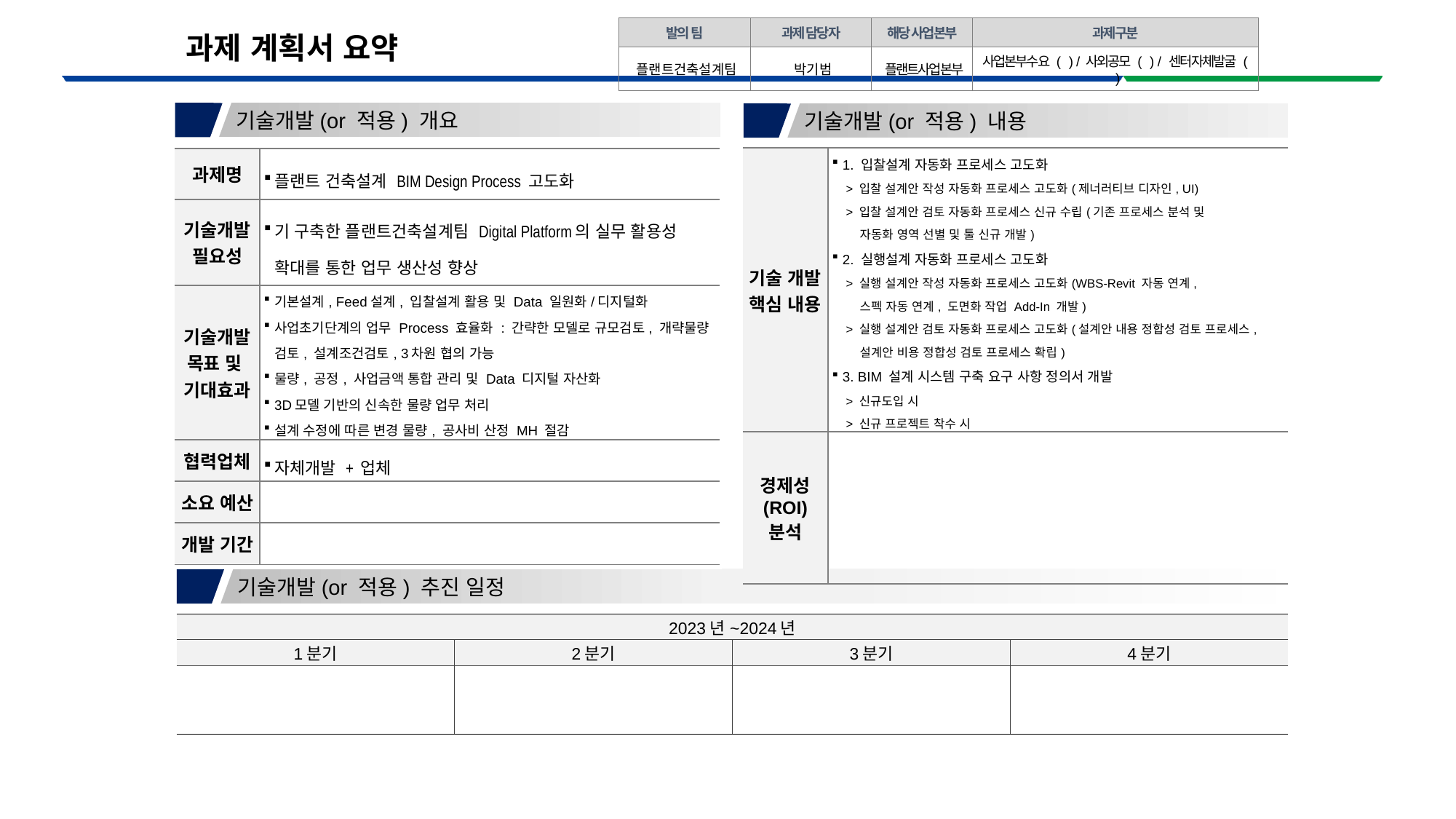

과제 계획서 요약
| 발의 팀 | 과제 담당자 | 해당 사업본부 | 과제구분 |
| --- | --- | --- | --- |
| 플랜트건축설계팀 | 박기범 | 플랜트사업본부 | 사업본부수요 ( ) / 사외공모 ( ) / 센터자체발굴 ( ) |

1
기술개발(or 적용) 개요

2
기술개발(or 적용) 내용
| 기술 개발 핵심 내용 | 1. 입찰설계 자동화 프로세스 고도화 > 입찰 설계안 작성 자동화 프로세스 고도화(제너러티브 디자인, UI) > 입찰 설계안 검토 자동화 프로세스 신규 수립(기존 프로세스 분석 및 자동화 영역 선별 및 툴 신규 개발) 2. 실행설계 자동화 프로세스 고도화 > 실행 설계안 작성 자동화 프로세스 고도화(WBS-Revit 자동 연계, 스펙 자동 연계, 도면화 작업 Add-In 개발) > 실행 설계안 검토 자동화 프로세스 고도화(설계안 내용 정합성 검토 프로세스, 설계안 비용 정합성 검토 프로세스 확립) 3. BIM 설계 시스템 구축 요구 사항 정의서 개발 > 신규도입 시 > 신규 프로젝트 착수 시 |
| --- | --- |
| 경제성 (ROI) 분석 |  |
| 과제명 | 플랜트 건축설계 BIM Design Process 고도화 |
| --- | --- |
| 기술개발 필요성 | 기 구축한 플랜트건축설계팀 Digital Platform의 실무 활용성 확대를 통한 업무 생산성 향상 |
| 기술개발 목표 및 기대효과 | 기본설계, Feed설계, 입찰설계 활용 및 Data 일원화/디지털화 사업초기단계의 업무 Process 효율화 : 간략한 모델로 규모검토, 개략물량 검토, 설계조건검토, 3차원 협의 가능 물량, 공정, 사업금액 통합 관리 및 Data 디지털 자산화 3D모델 기반의 신속한 물량 업무 처리 설계 수정에 따른 변경 물량, 공사비 산정 MH 절감 |
| 협력업체 | 자체개발 + 업체 |
| 소요 예산 |  |
| 개발 기간 |  |

3
기술개발(or 적용) 추진 일정

| 2023년~2024년 |  |  |  |
| --- | --- | --- | --- |
| 1분기 | 2분기 | 3분기 | 4분기 |
|  |  |  |  |